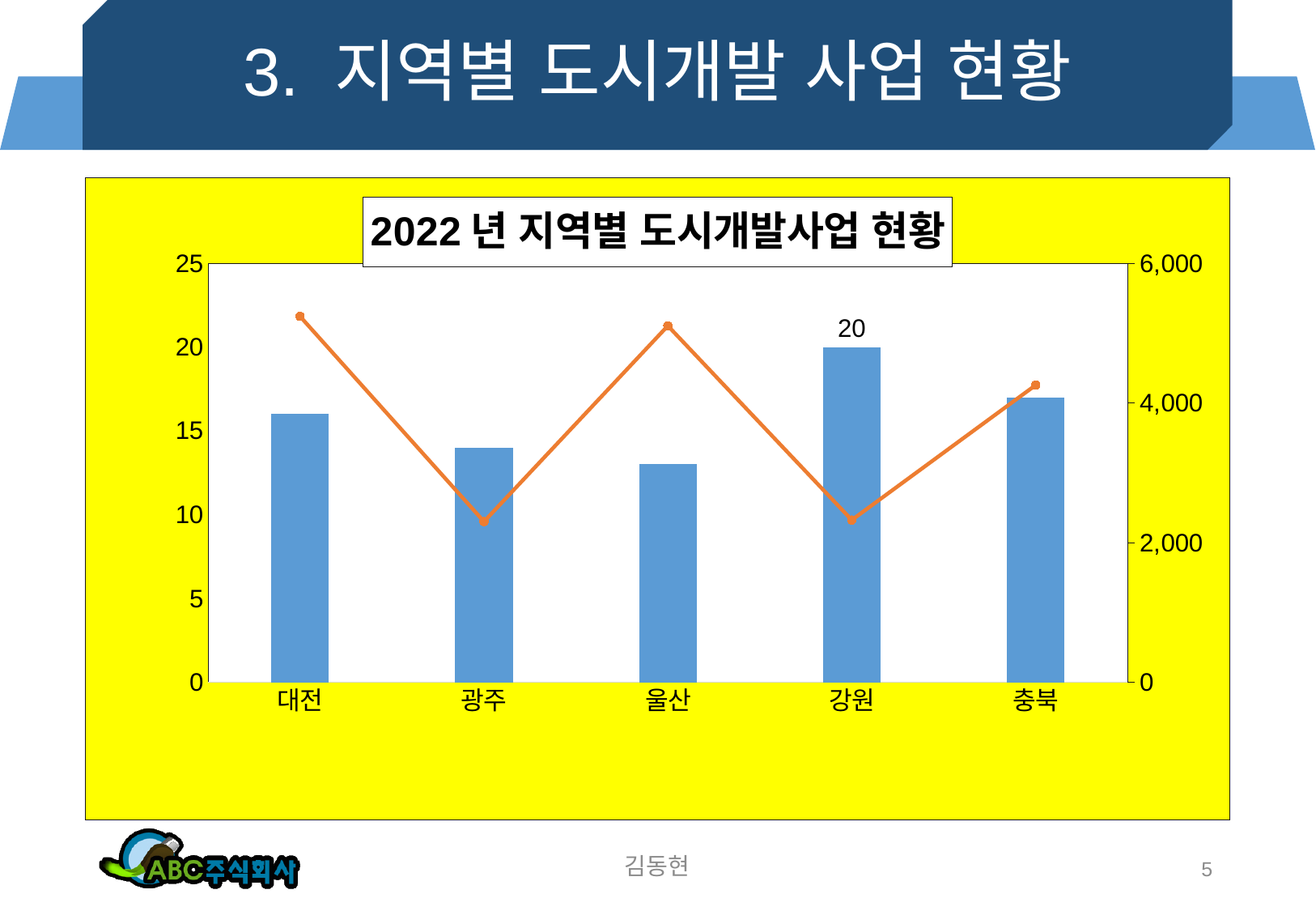

# 3. 지역별 도시개발 사업 현황

### Chart: 2022년 지역별 도시개발사업 현황

| Category | 개소 | 면적 |
|---|---|---|
| 대전 | 16.0 | 5239.0 |
| 광주 | 14.0 | 2301.0 |
| 울산 | 13.0 | 5104.0 |
| 강원 | 20.0 | 2323.0 |
| 충북 | 17.0 | 4255.0 |
김동현
5